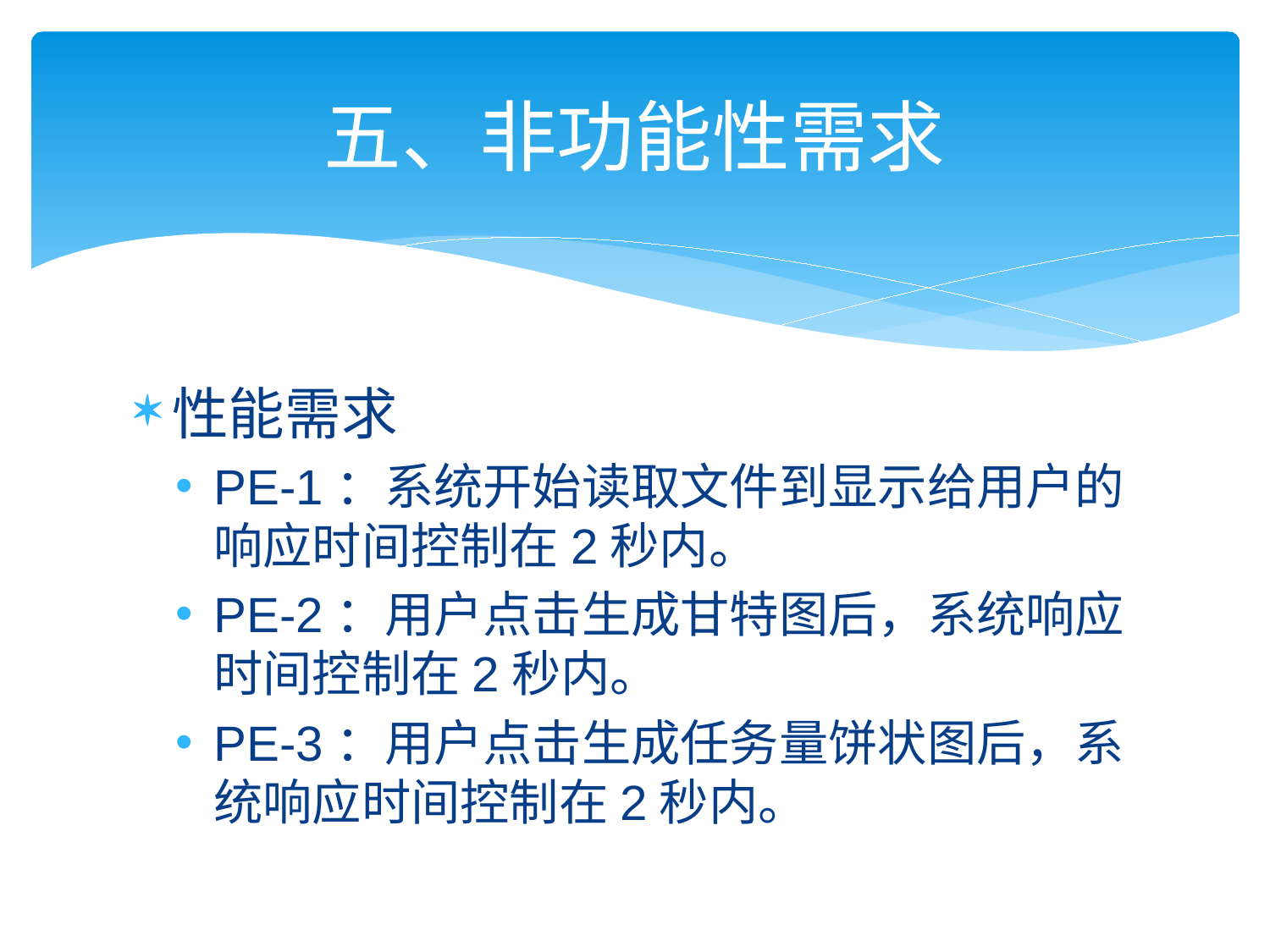

# 五、非功能性需求
性能需求
PE-1：系统开始读取文件到显示给用户的响应时间控制在2秒内。
PE-2：用户点击生成甘特图后，系统响应时间控制在2秒内。
PE-3：用户点击生成任务量饼状图后，系统响应时间控制在2秒内。